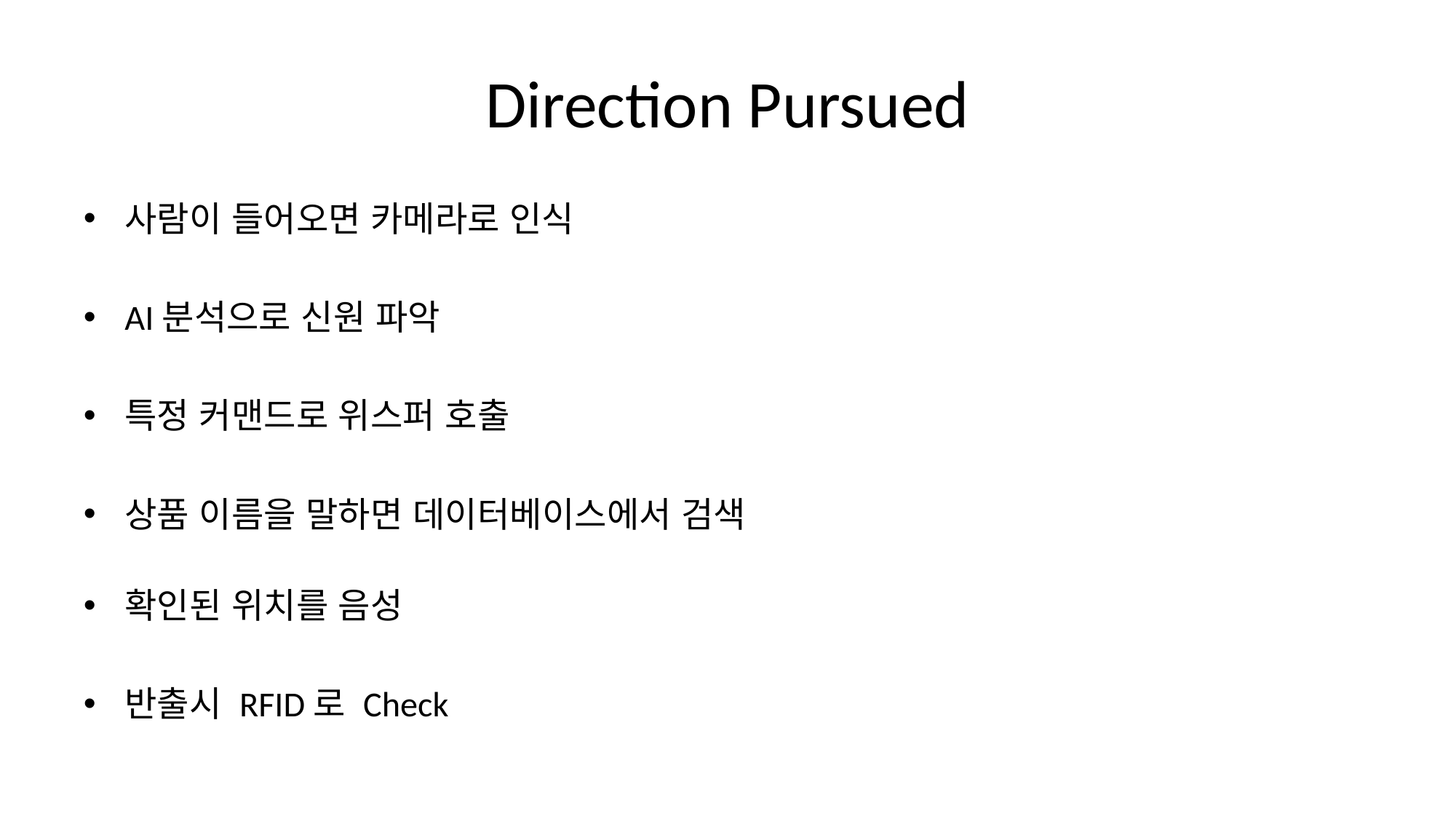

# Direction Pursued
사람이 들어오면 카메라로 인식

AI분석으로 신원 파악

특정 커맨드로 위스퍼 호출

상품 이름을 말하면 데이터베이스에서 검색
확인된 위치를 음성

반출시 RFID로 Check